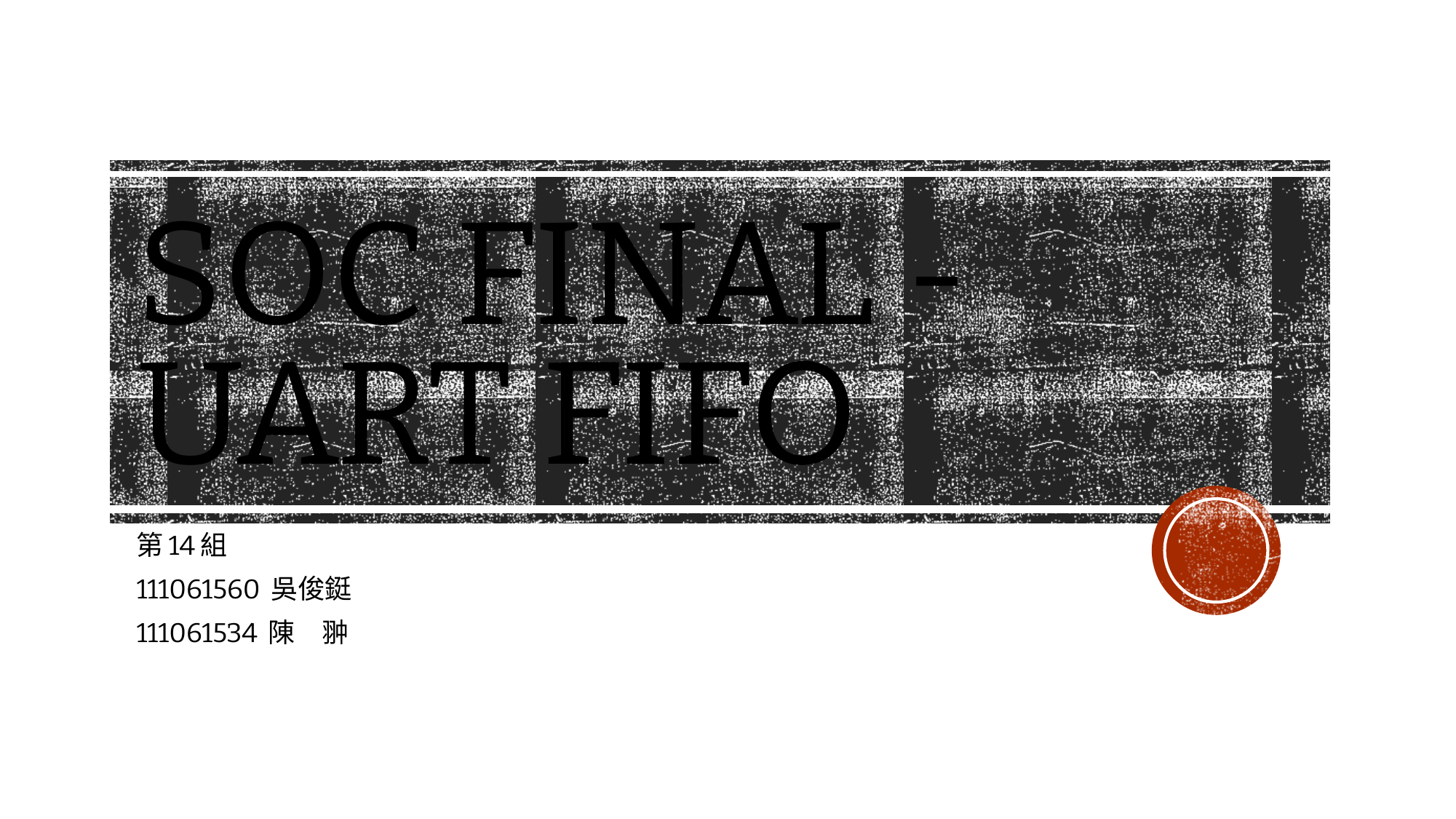

# SOC FINAL - UART FIFO
第14組
111061560 吳俊鋌
111061534 陳白翀